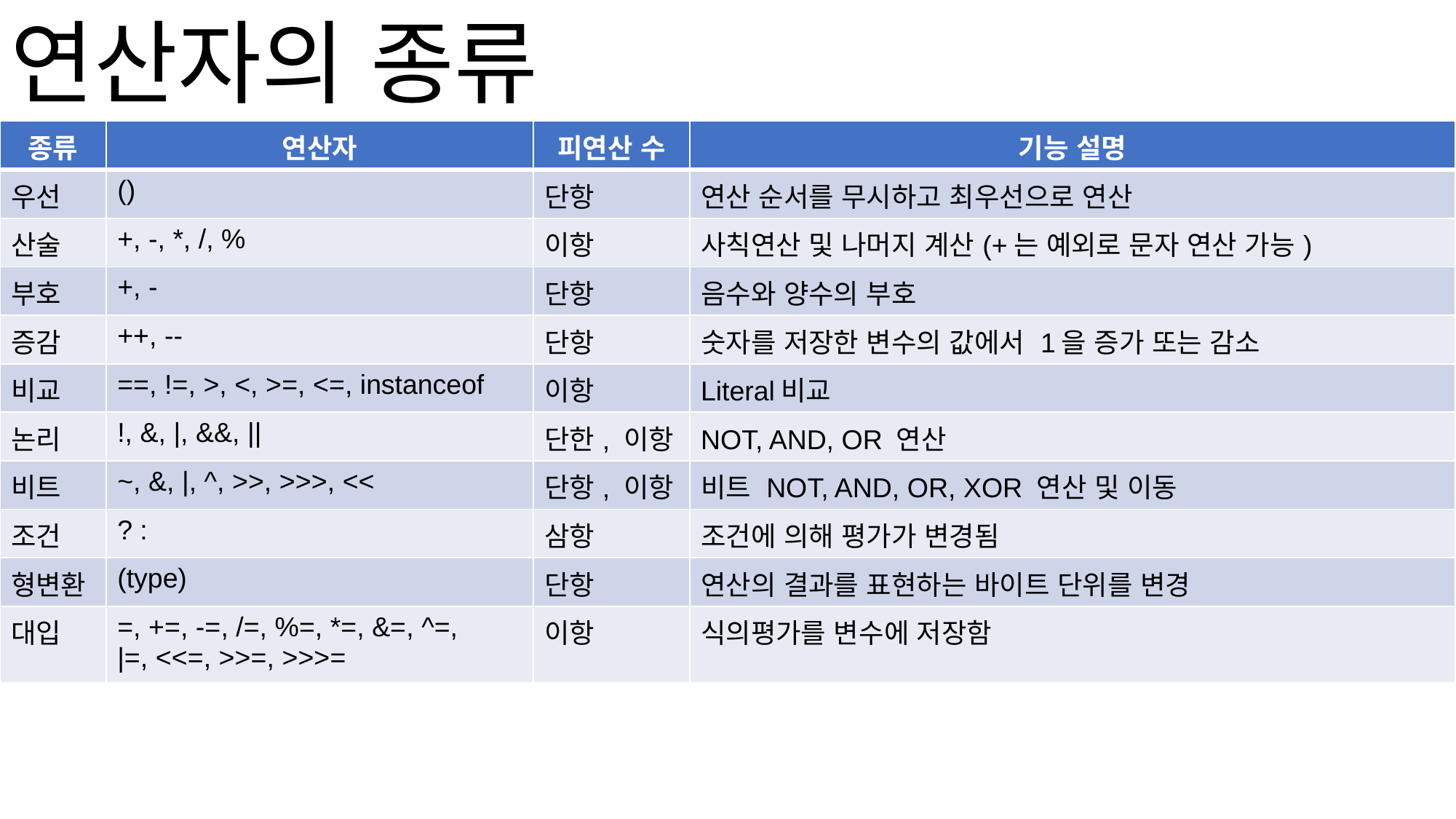

연산자의 종류
| 종류 | 연산자 | 피연산 수 | 기능 설명 |
| --- | --- | --- | --- |
| 우선 | () | 단항 | 연산 순서를 무시하고 최우선으로 연산 |
| 산술 | +, -, \*, /, % | 이항 | 사칙연산 및 나머지 계산(+는 예외로 문자 연산 가능) |
| 부호 | +, - | 단항 | 음수와 양수의 부호 |
| 증감 | ++, -- | 단항 | 숫자를 저장한 변수의 값에서 1을 증가 또는 감소 |
| 비교 | ==, !=, >, <, >=, <=, instanceof | 이항 | Literal비교 |
| 논리 | !, &, |, &&, || | 단한, 이항 | NOT, AND, OR 연산 |
| 비트 | ~, &, |, ^, >>, >>>, << | 단항, 이항 | 비트 NOT, AND, OR, XOR 연산 및 이동 |
| 조건 | ? : | 삼항 | 조건에 의해 평가가 변경됨 |
| 형변환 | (type) | 단항 | 연산의 결과를 표현하는 바이트 단위를 변경 |
| 대입 | =, +=, -=, /=, %=, \*=, &=, ^=, |=, <<=, >>=, >>>= | 이항 | 식의평가를 변수에 저장함 |